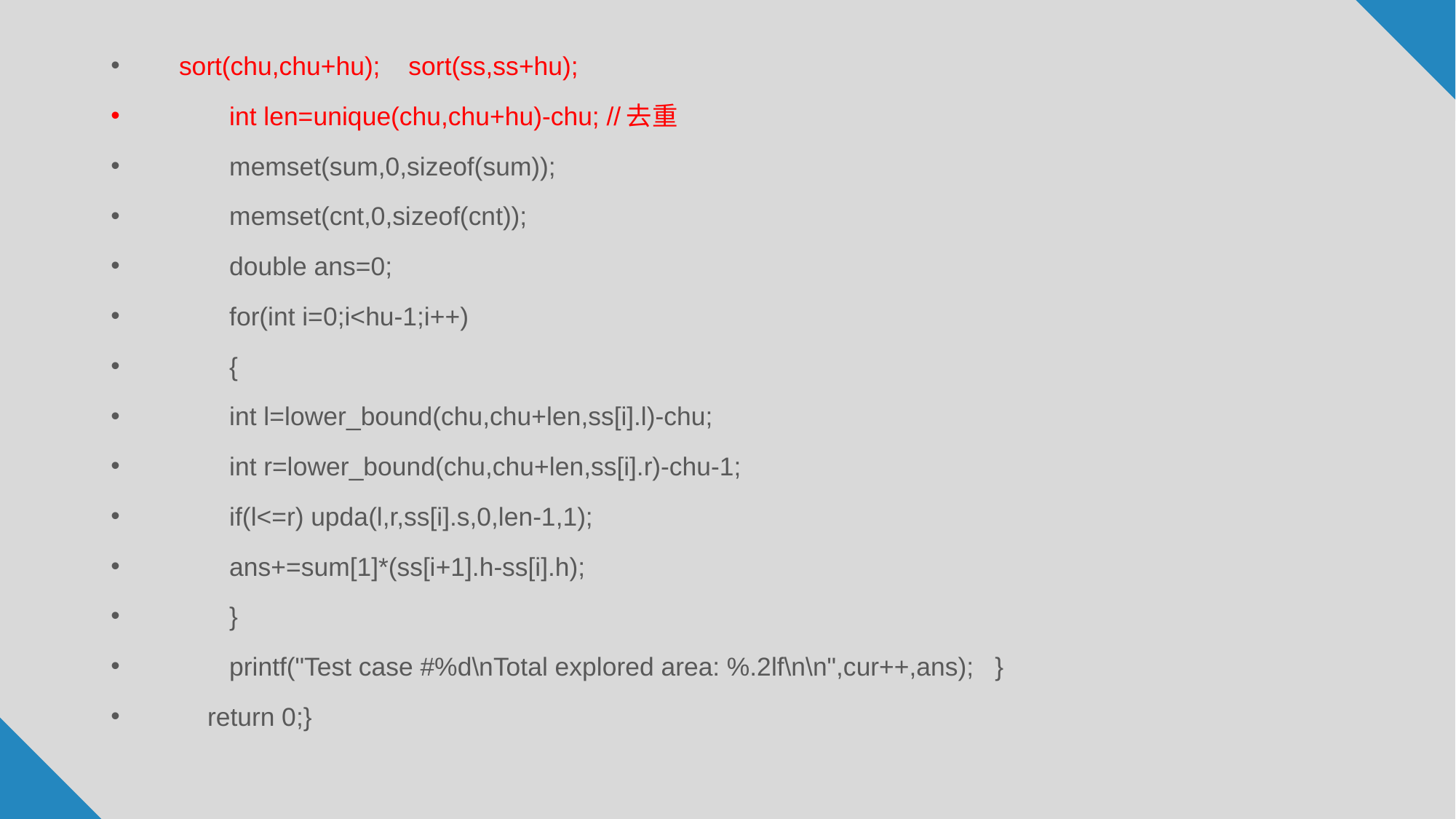

sort(chu,chu+hu);    sort(ss,ss+hu);
	int len=unique(chu,chu+hu)-chu; //去重
	memset(sum,0,sizeof(sum));
	memset(cnt,0,sizeof(cnt));
	double ans=0;
	for(int i=0;i<hu-1;i++)
	{
		int l=lower_bound(chu,chu+len,ss[i].l)-chu;
		int r=lower_bound(chu,chu+len,ss[i].r)-chu-1;
		if(l<=r) upda(l,r,ss[i].s,0,len-1,1);
		ans+=sum[1]*(ss[i+1].h-ss[i].h);
	}
	printf("Test case #%d\nTotal explored area: %.2lf\n\n",cur++,ans);   }
          return 0;}